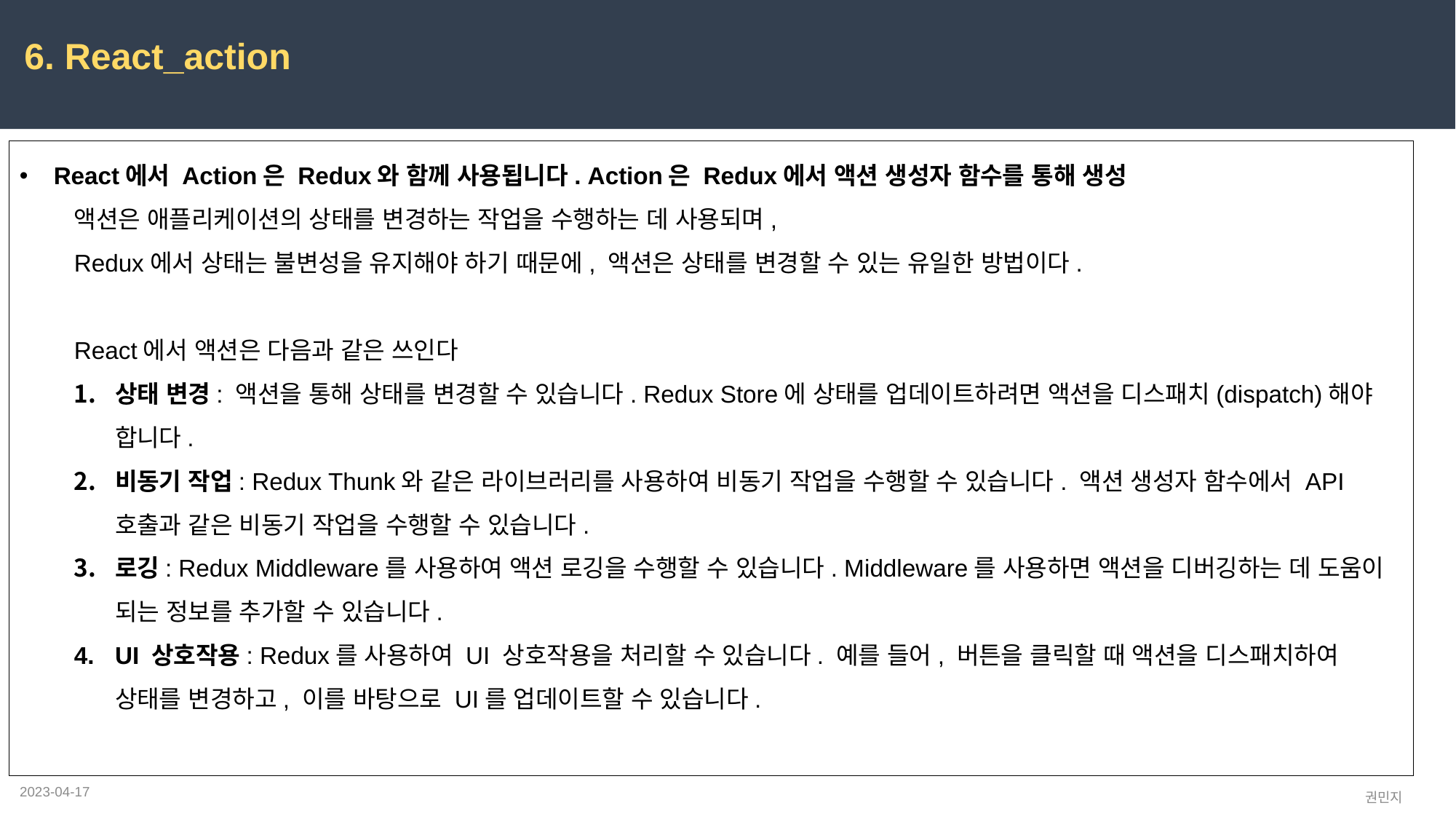

6. React_action
React에서 Action은 Redux와 함께 사용됩니다. Action은 Redux에서 액션 생성자 함수를 통해 생성
액션은 애플리케이션의 상태를 변경하는 작업을 수행하는 데 사용되며,
Redux에서 상태는 불변성을 유지해야 하기 때문에, 액션은 상태를 변경할 수 있는 유일한 방법이다.

React에서 액션은 다음과 같은 쓰인다
상태 변경: 액션을 통해 상태를 변경할 수 있습니다. Redux Store에 상태를 업데이트하려면 액션을 디스패치(dispatch)해야 합니다.
비동기 작업: Redux Thunk와 같은 라이브러리를 사용하여 비동기 작업을 수행할 수 있습니다. 액션 생성자 함수에서 API 호출과 같은 비동기 작업을 수행할 수 있습니다.
로깅: Redux Middleware를 사용하여 액션 로깅을 수행할 수 있습니다. Middleware를 사용하면 액션을 디버깅하는 데 도움이 되는 정보를 추가할 수 있습니다.
UI 상호작용: Redux를 사용하여 UI 상호작용을 처리할 수 있습니다. 예를 들어, 버튼을 클릭할 때 액션을 디스패치하여 상태를 변경하고, 이를 바탕으로 UI를 업데이트할 수 있습니다.
2023-04-17
권민지